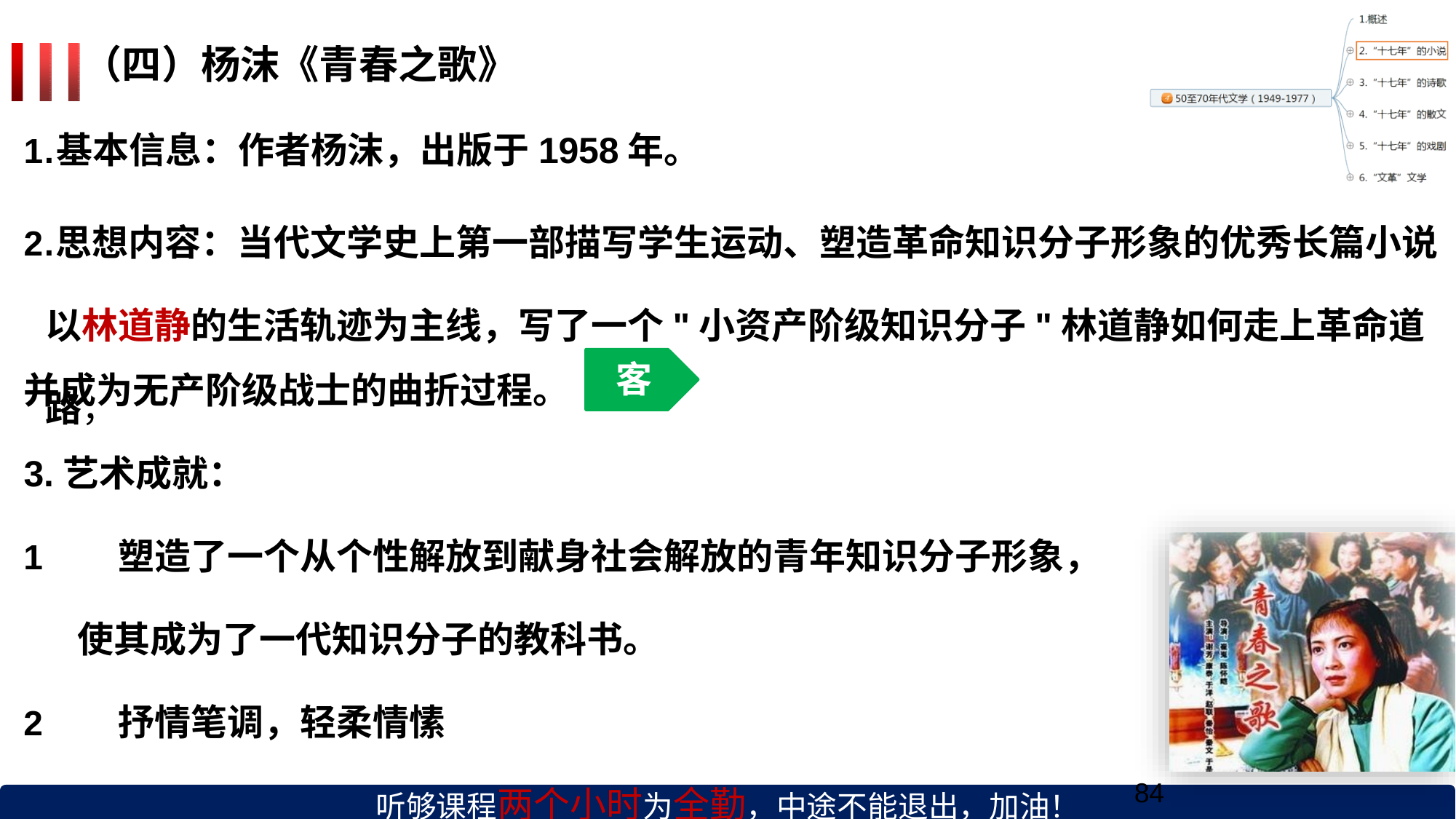

# （四）杨沫《青春之歌》

基本信息：作者杨沫，出版于1958年。
思想内容：当代文学史上第一部描写学生运动、塑造革命知识分子形象的优秀长篇小说 以林道静的生活轨迹为主线，写了一个"小资产阶级知识分子"林道静如何走上革命道路，

客
并成为无产阶级战士的曲折过程。
3.艺术成就：

塑造了一个从个性解放到献身社会解放的青年知识分子形象，
使其成为了一代知识分子的教科书。
抒情笔调，轻柔情愫

84

听够课程两个小时为全勤，中途不能退出，加油！